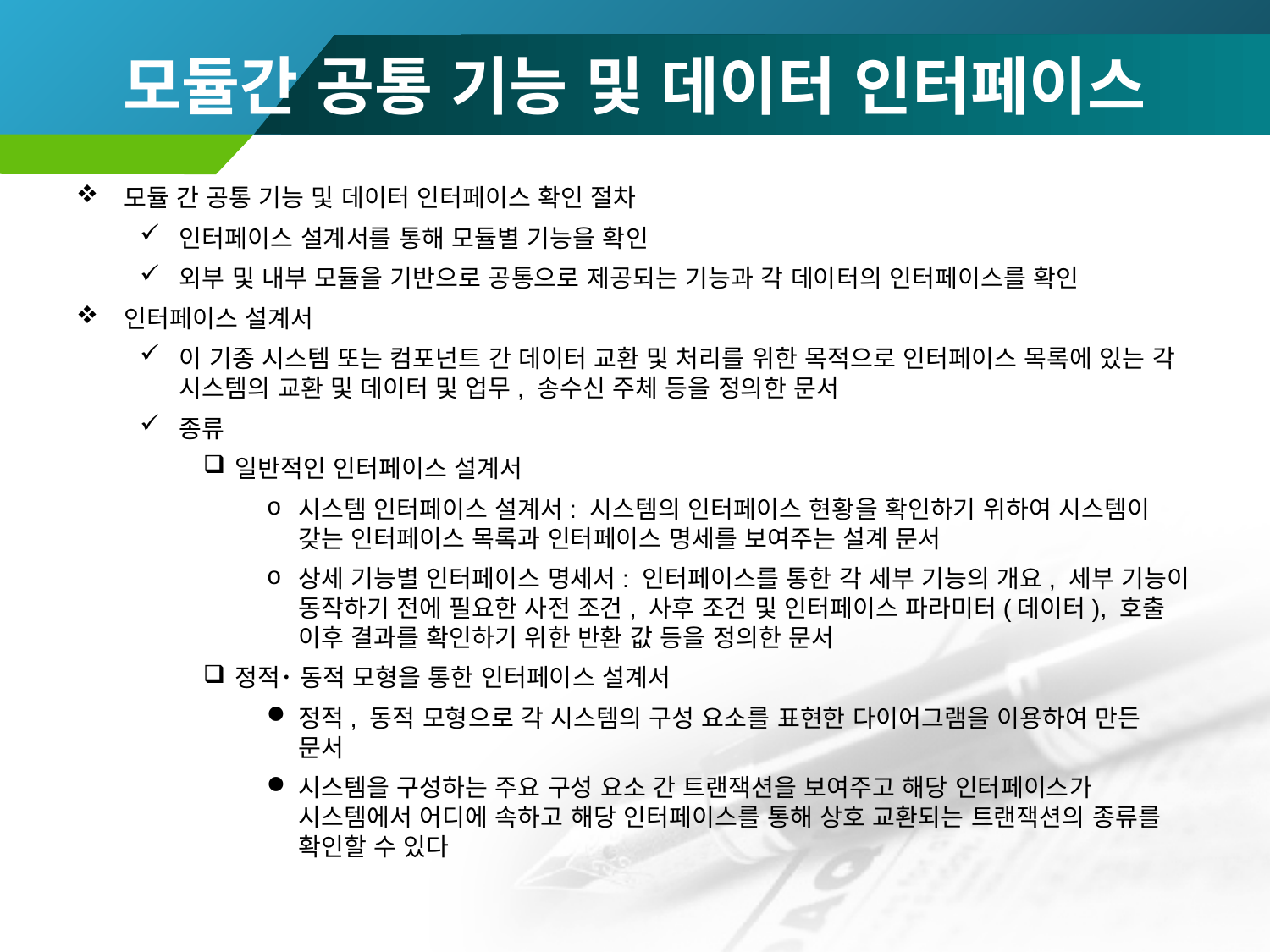

# 모듈간 공통 기능 및 데이터 인터페이스
모듈 간 공통 기능 및 데이터 인터페이스 확인 절차
인터페이스 설계서를 통해 모듈별 기능을 확인
외부 및 내부 모듈을 기반으로 공통으로 제공되는 기능과 각 데이터의 인터페이스를 확인
인터페이스 설계서
이 기종 시스템 또는 컴포넌트 간 데이터 교환 및 처리를 위한 목적으로 인터페이스 목록에 있는 각 시스템의 교환 및 데이터 및 업무, 송수신 주체 등을 정의한 문서
종류
일반적인 인터페이스 설계서
시스템 인터페이스 설계서: 시스템의 인터페이스 현황을 확인하기 위하여 시스템이 갖는 인터페이스 목록과 인터페이스 명세를 보여주는 설계 문서
상세 기능별 인터페이스 명세서: 인터페이스를 통한 각 세부 기능의 개요, 세부 기능이 동작하기 전에 필요한 사전 조건, 사후 조건 및 인터페이스 파라미터(데이터), 호출 이후 결과를 확인하기 위한 반환 값 등을 정의한 문서
정적･ 동적 모형을 통한 인터페이스 설계서
정적, 동적 모형으로 각 시스템의 구성 요소를 표현한 다이어그램을 이용하여 만든 문서
시스템을 구성하는 주요 구성 요소 간 트랜잭션을 보여주고 해당 인터페이스가 시스템에서 어디에 속하고 해당 인터페이스를 통해 상호 교환되는 트랜잭션의 종류를 확인할 수 있다